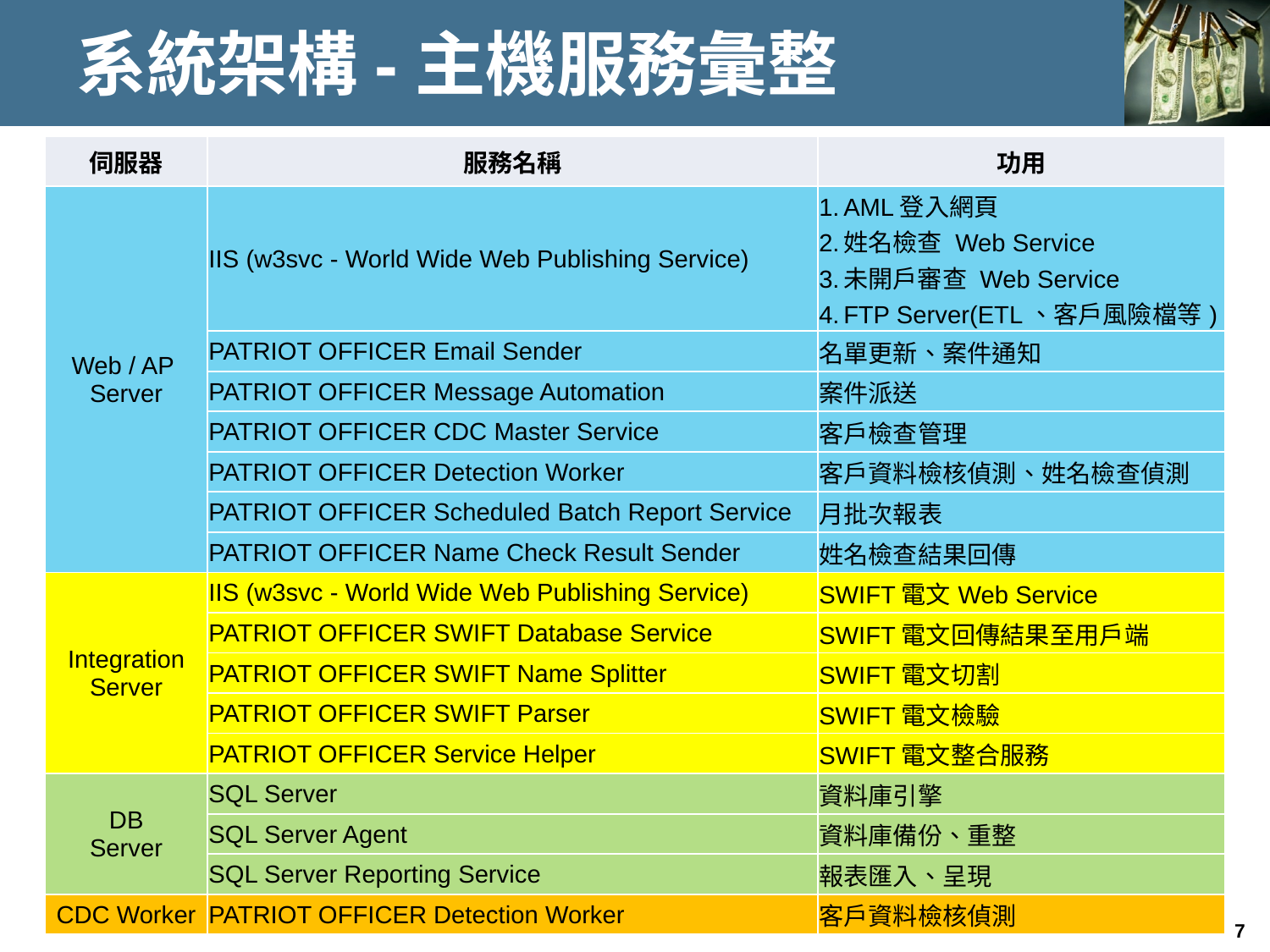

# 系統架構-主機服務彙整
| 伺服器 | 服務名稱 | 功用 |
| --- | --- | --- |
| Web / AP Server | IIS (w3svc - World Wide Web Publishing Service) | AML登入網頁 姓名檢查 Web Service 未開戶審查 Web Service FTP Server(ETL、客戶風險檔等) |
|  | PATRIOT OFFICER Email Sender | 名單更新、案件通知 |
|  | PATRIOT OFFICER Message Automation | 案件派送 |
|  | PATRIOT OFFICER CDC Master Service | 客戶檢查管理 |
|  | PATRIOT OFFICER Detection Worker | 客戶資料檢核偵測、姓名檢查偵測 |
|  | PATRIOT OFFICER Scheduled Batch Report Service | 月批次報表 |
|  | PATRIOT OFFICER Name Check Result Sender | 姓名檢查結果回傳 |
| Integration Server | IIS (w3svc - World Wide Web Publishing Service) | SWIFT電文Web Service |
|  | PATRIOT OFFICER SWIFT Database Service | SWIFT電文回傳結果至用戶端 |
|  | PATRIOT OFFICER SWIFT Name Splitter | SWIFT電文切割 |
|  | PATRIOT OFFICER SWIFT Parser | SWIFT電文檢驗 |
|  | PATRIOT OFFICER Service Helper | SWIFT電文整合服務 |
| DB Server | SQL Server | 資料庫引擎 |
|  | SQL Server Agent | 資料庫備份、重整 |
|  | SQL Server Reporting Service | 報表匯入、呈現 |
| CDC Worker | PATRIOT OFFICER Detection Worker | 客戶資料檢核偵測 |
7